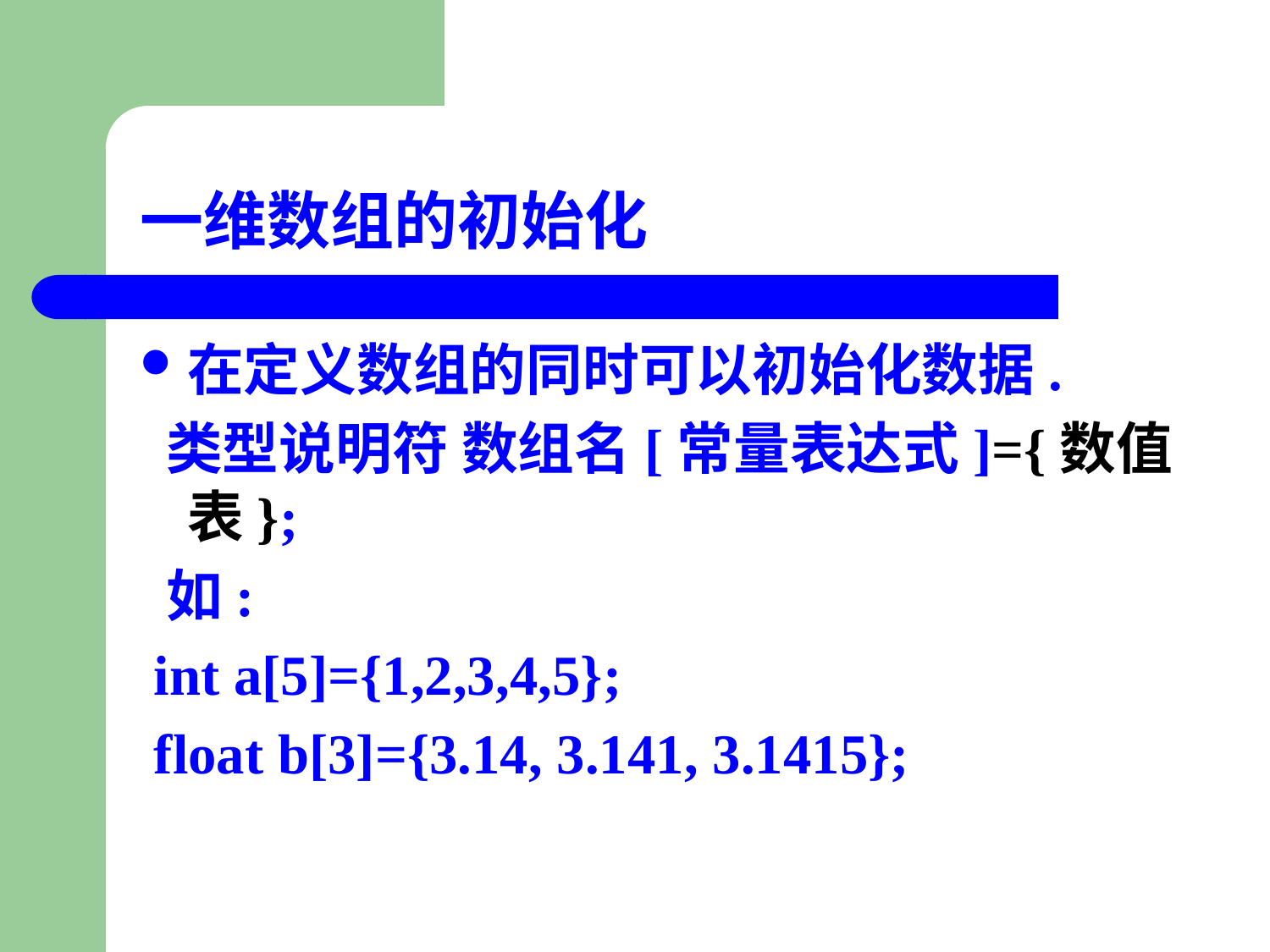

# 一维数组的初始化
在定义数组的同时可以初始化数据.
 类型说明符 数组名[常量表达式]={数值表};
 如:
 int a[5]={1,2,3,4,5};
 float b[3]={3.14, 3.141, 3.1415};